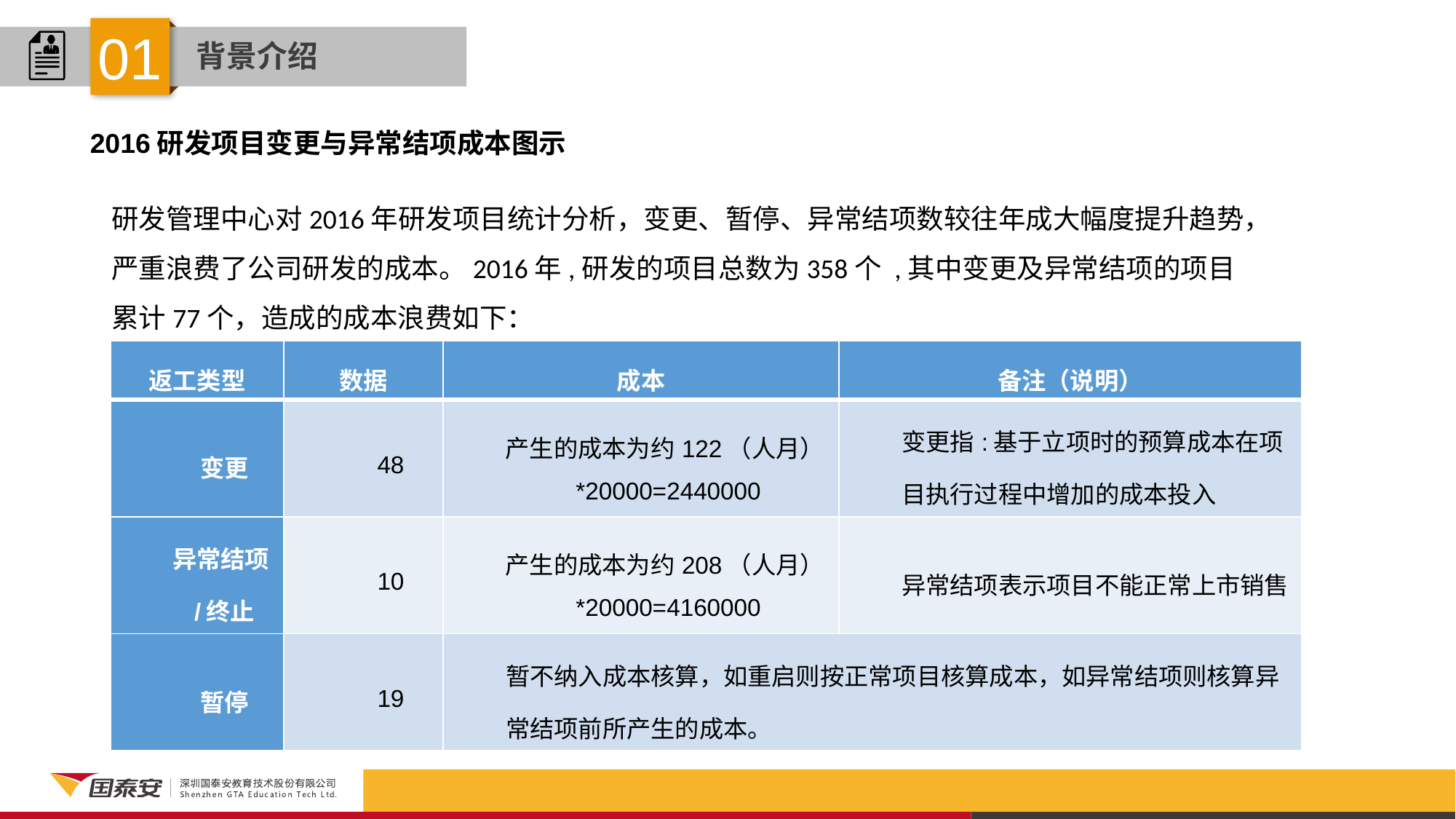

01

背景介绍

2016研发项目变更与异常结项成本图示
研发管理中心对2016年研发项目统计分析，变更、暂停、异常结项数较往年成大幅度提升趋势，严重浪费了公司研发的成本。2016年,研发的项目总数为358个 ,其中变更及异常结项的项目累计77个，造成的成本浪费如下：

| 返工类型 | 数据 | 成本 | 备注（说明） |
| --- | --- | --- | --- |
| 变更 | 48 | 产生的成本为约122（人月）\*20000=2440000 | 变更指:基于立项时的预算成本在项目执行过程中增加的成本投入 |
| 异常结项/终止 | 10 | 产生的成本为约208（人月）\*20000=4160000 | 异常结项表示项目不能正常上市销售 |
| 暂停 | 19 | 暂不纳入成本核算，如重启则按正常项目核算成本，如异常结项则核算异常结项前所产生的成本。 |  |